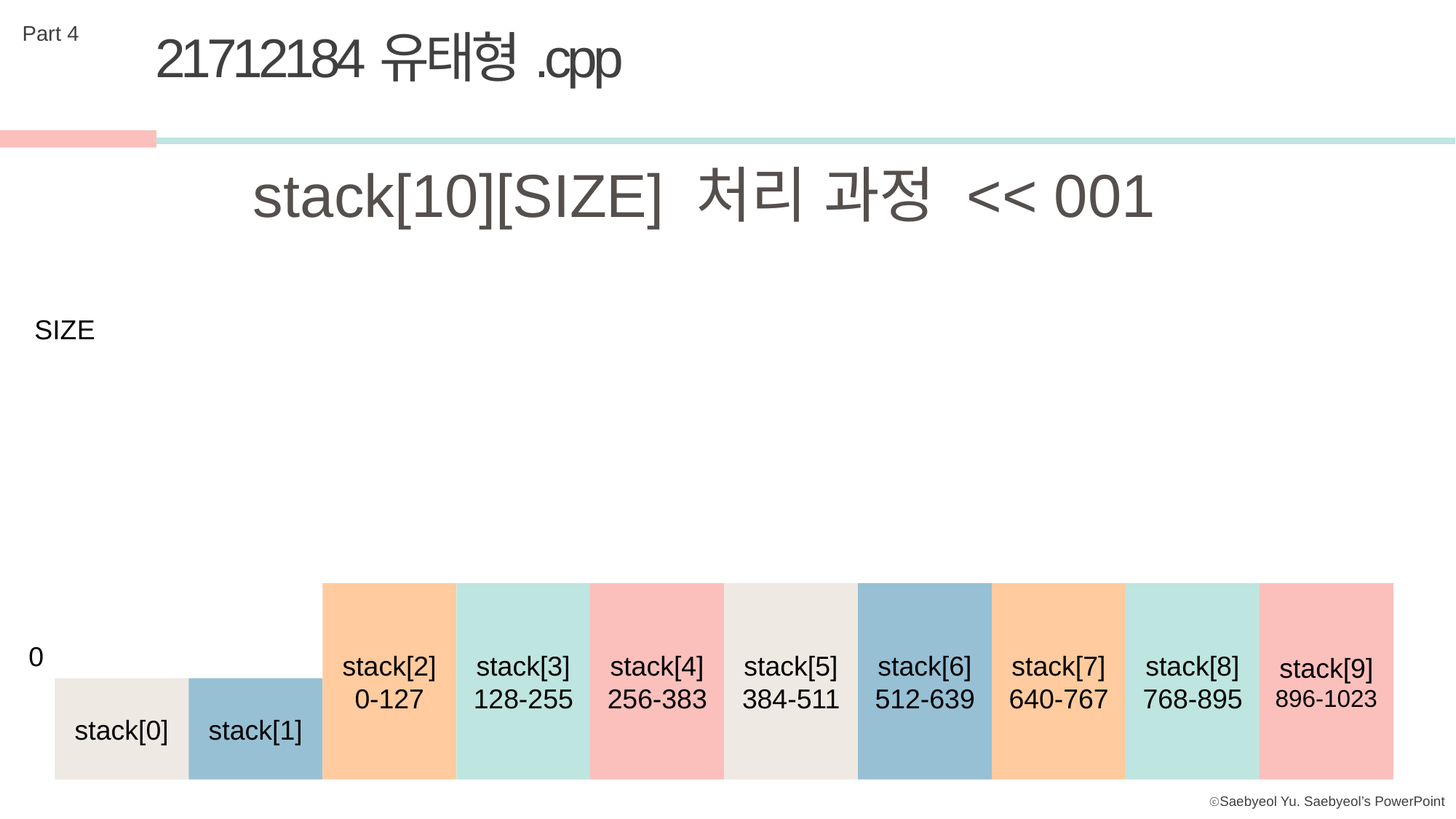

Part 4
21712184유태형.cpp

stack[10][SIZE] 처리 과정 << 001
SIZE
stack[2]
0-127
stack[3]
128-255
stack[4]
256-383
stack[5]
384-511
stack[6]
512-639
stack[7]
640-767
stack[8]
768-895
stack[9]
896-1023
0
stack[0]
stack[1]